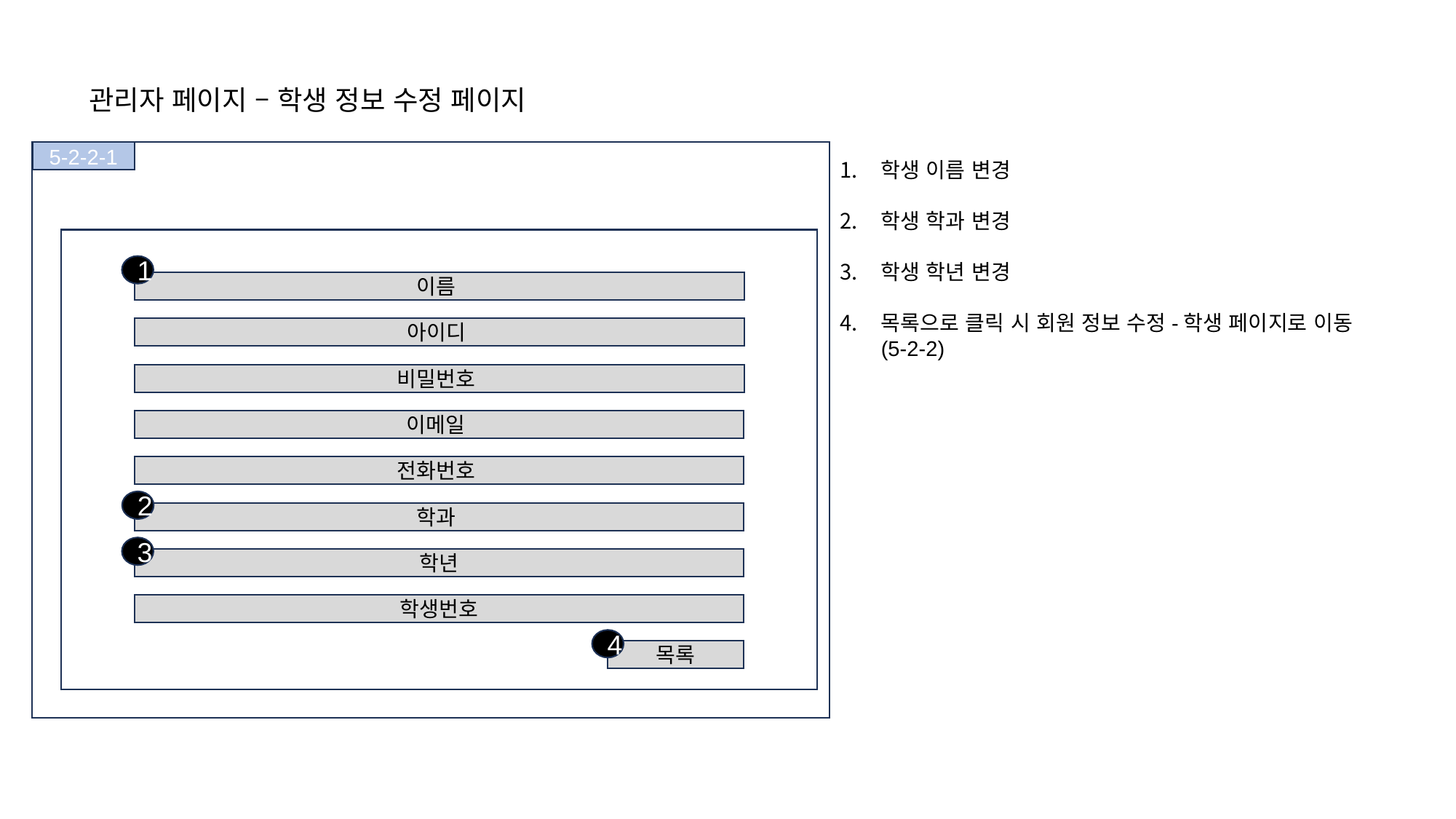

관리자 페이지 – 학생 정보 수정 페이지

5-2-2-1
학생 이름 변경

학생 학과 변경

학생 학년 변경

목록으로 클릭 시 회원 정보 수정-학생 페이지로 이동(5-2-2)

1
이름
아이디
비밀번호
이메일
전화번호
2
학과
3
학년
학생번호
4
목록